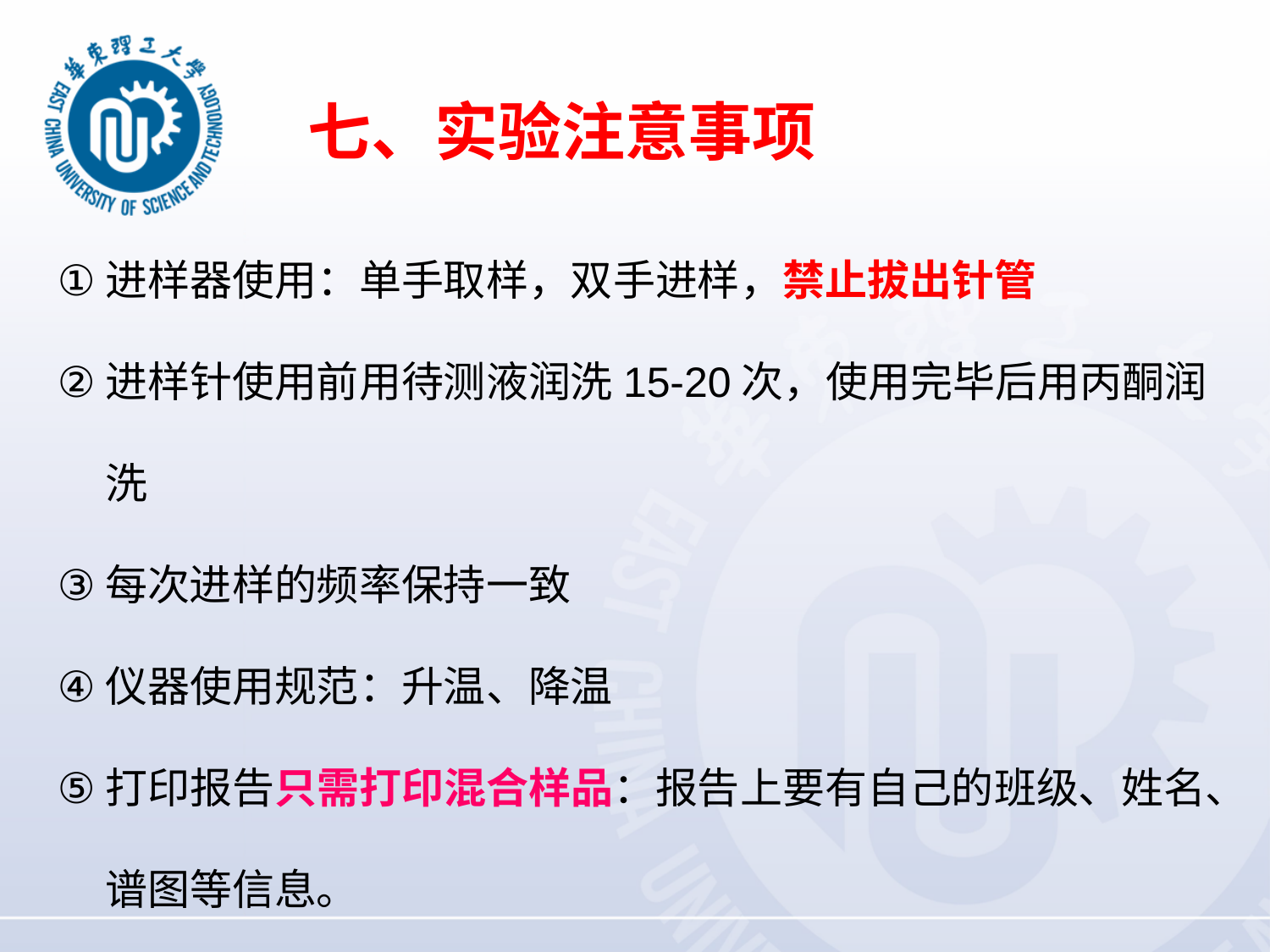

七、实验注意事项
进样器使用：单手取样，双手进样，禁止拔出针管
进样针使用前用待测液润洗15-20次，使用完毕后用丙酮润洗
每次进样的频率保持一致
仪器使用规范：升温、降温
打印报告只需打印混合样品：报告上要有自己的班级、姓名、谱图等信息。
实验报告由班长统一收好，下周三上午一起交。